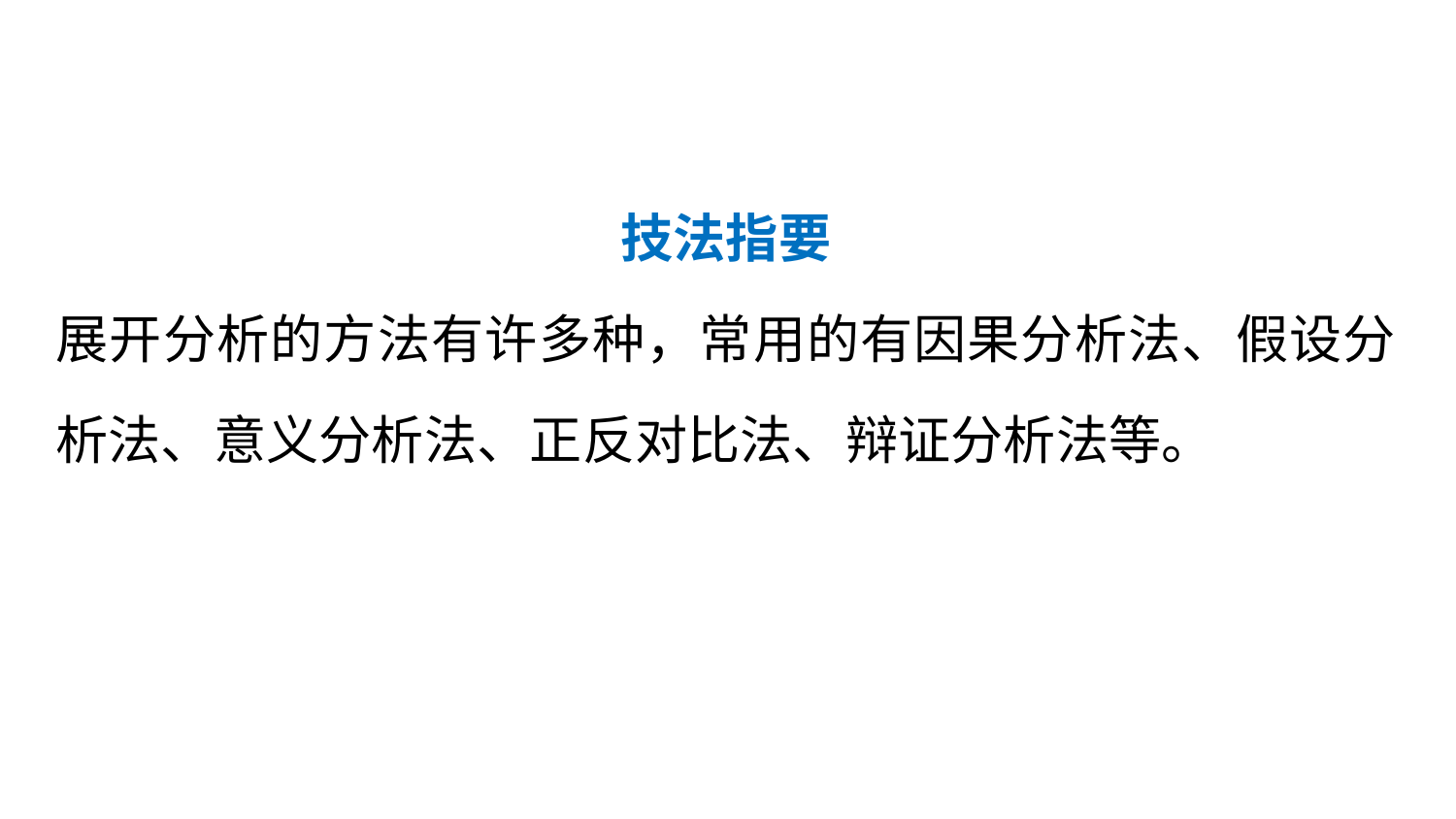

技法指要
展开分析的方法有许多种，常用的有因果分析法、假设分析法、意义分析法、正反对比法、辩证分析法等。